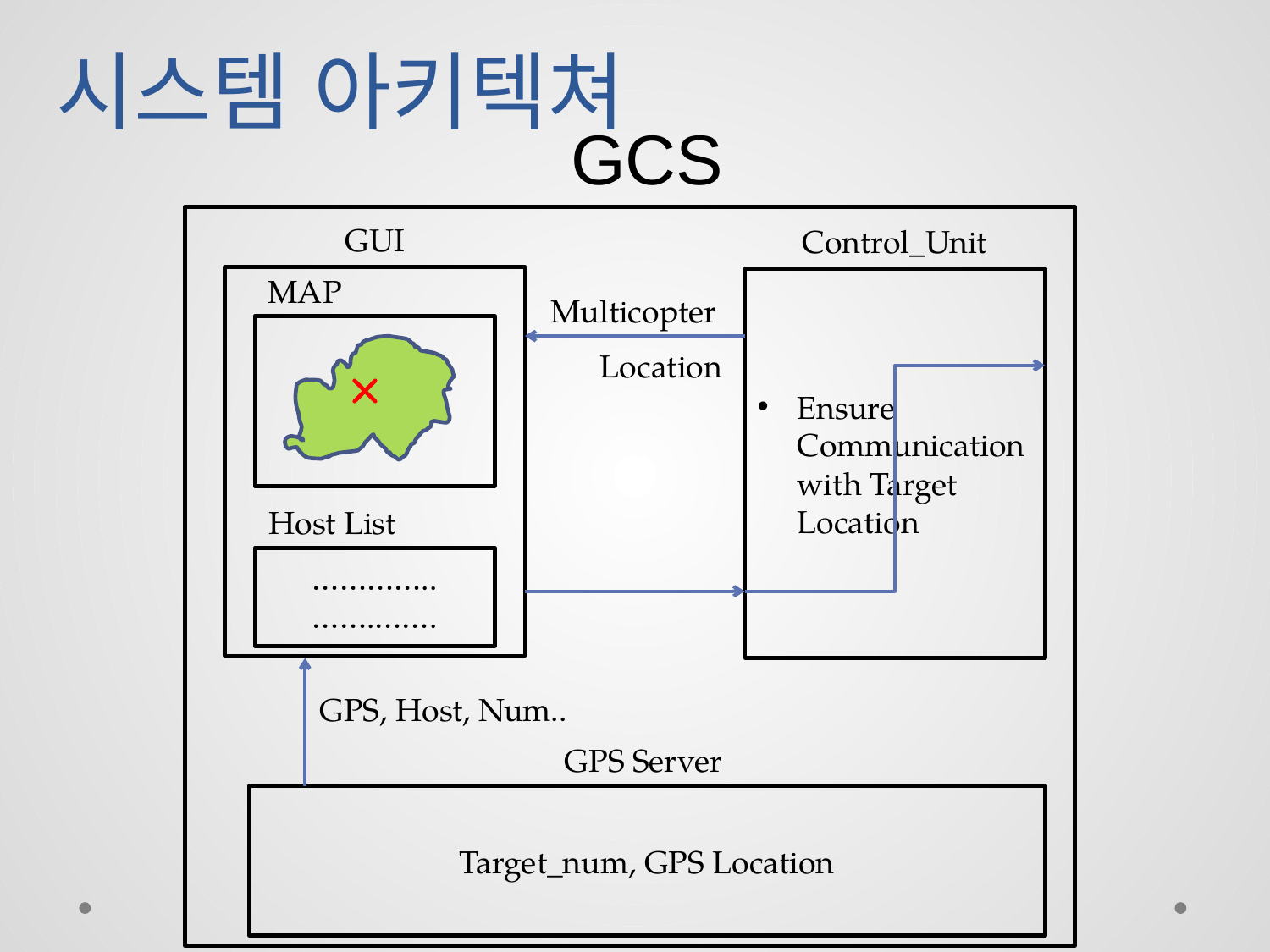

# 시스템 아키텍쳐
GCS

GUI
Control_Unit
MAP

Ensure Communication with Target Location
Multicopter
Location
Host List
…………..
…….…….
GPS, Host, Num..
GPS Server
Target_num, GPS Location